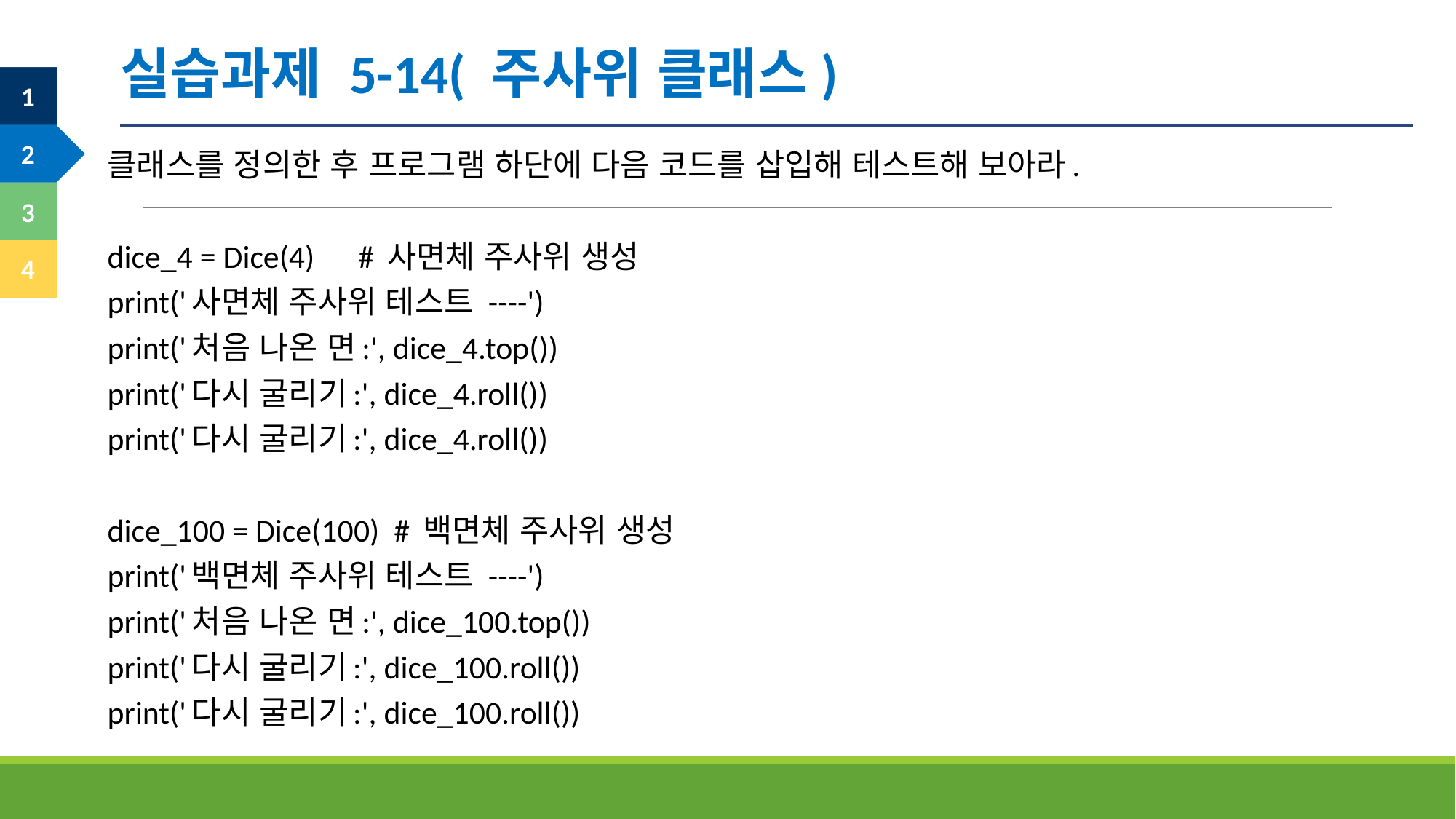

실습과제 5-14( 주사위 클래스)
클래스를 정의한 후 프로그램 하단에 다음 코드를 삽입해 테스트해 보아라.

dice_4 = Dice(4)      # 사면체 주사위 생성
print('사면체 주사위 테스트 ----')
print('처음 나온 면:', dice_4.top())
print('다시 굴리기:', dice_4.roll())
print('다시 굴리기:', dice_4.roll())

dice_100 = Dice(100)  # 백면체 주사위 생성
print('백면체 주사위 테스트 ----')
print('처음 나온 면:', dice_100.top())
print('다시 굴리기:', dice_100.roll())
print('다시 굴리기:', dice_100.roll())